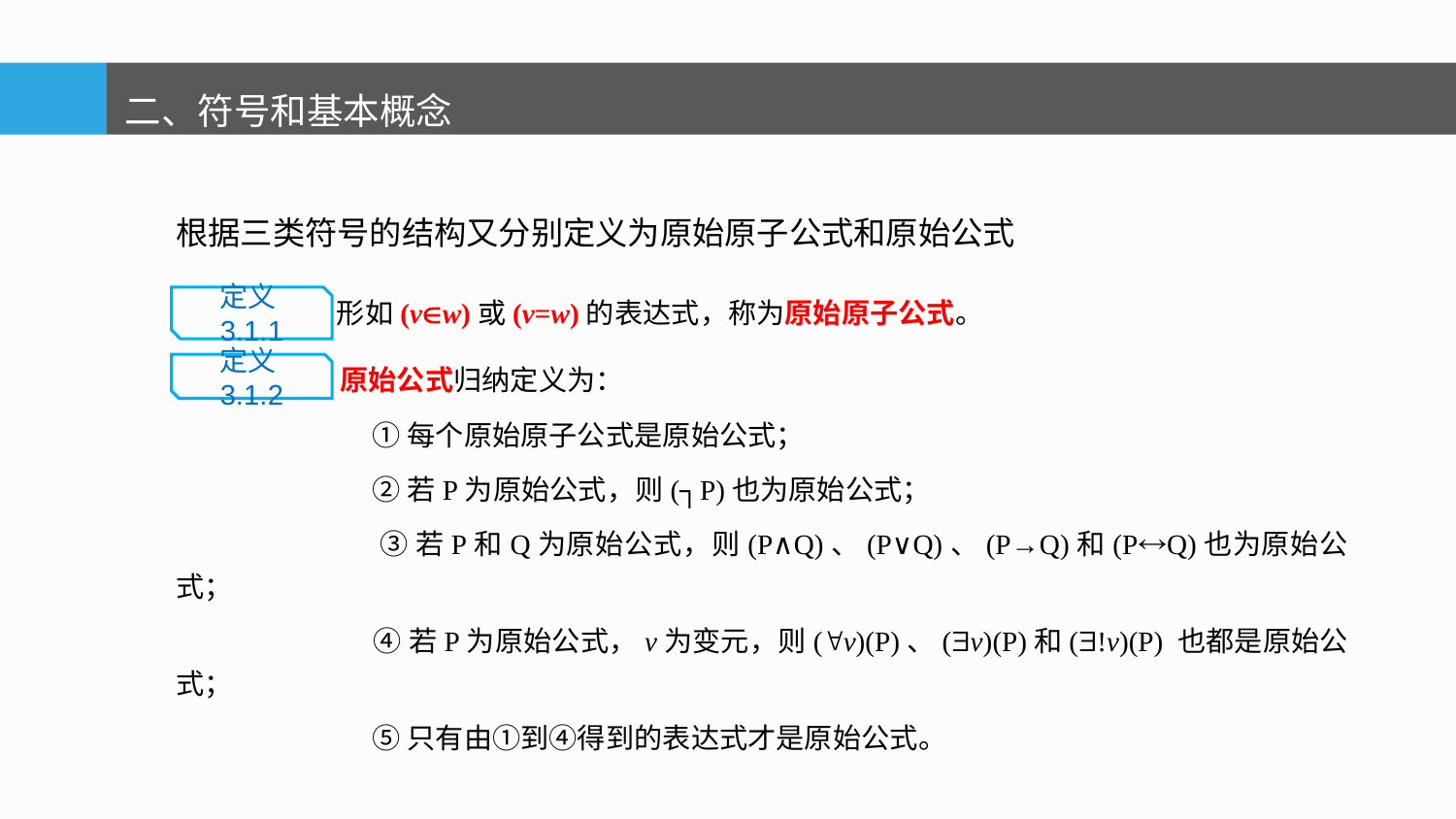

二、符号和基本概念

根据三类符号的结构又分别定义为原始原子公式和原始公式
                     形如(v∈w)或(v=w)的表达式，称为原始原子公式。
                        原始公式归纳定义为：
  	        ①每个原始原子公式是原始公式；
  	        ②若P为原始公式，则(┐P)也为原始公式；
  	        ③若P和Q为原始公式，则(P∧Q)、(P∨Q)、(P→Q)和(P↔Q)也为原始公式；
   	        ④若P为原始公式，v为变元，则(∀v)(P)、(∃v)(P)和(∃!v)(P) 也都是原始公式；
    	        ⑤只有由①到④得到的表达式才是原始公式。
定义3.1.1
定义3.1.2